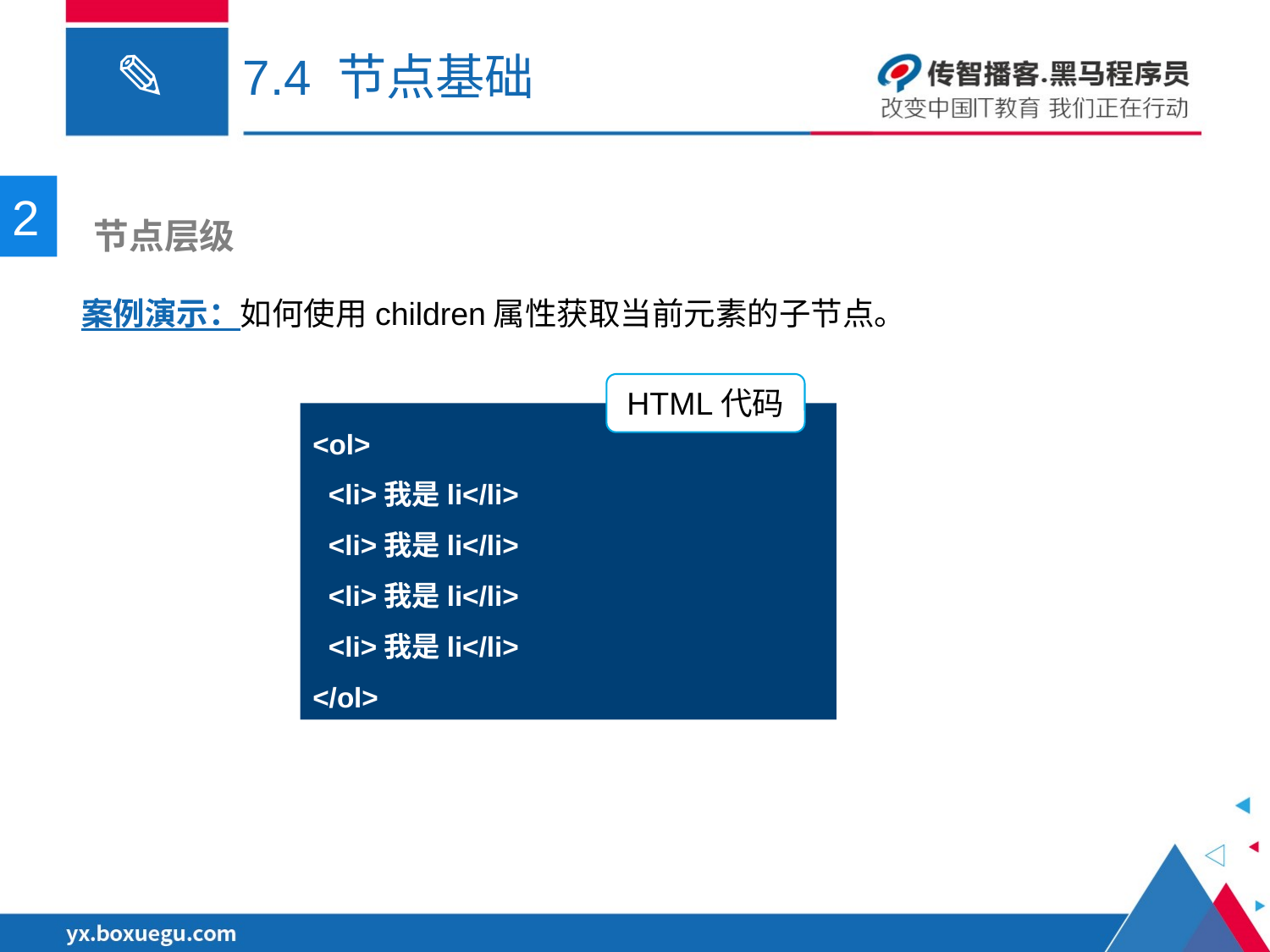

# 7.4 节点基础

2
  节点层级
案例演示：如何使用children属性获取当前元素的子节点。
HTML代码
<ol>
  <li>我是li</li>
  <li>我是li</li>
  <li>我是li</li>
  <li>我是li</li>
</ol>